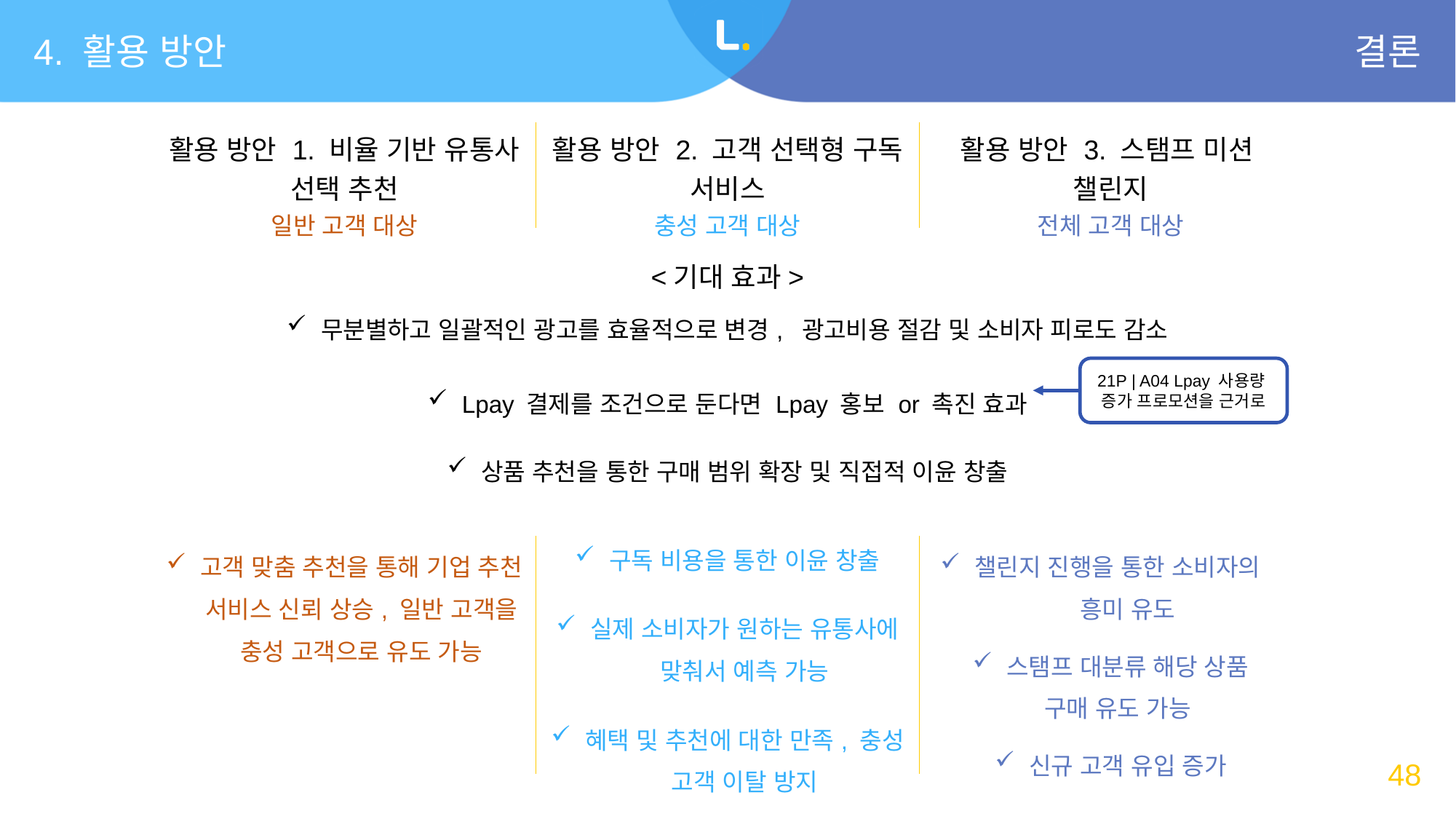

4. 활용 방안
결론
| 활용 방안 1. 비율 기반 유통사 선택 추천 일반 고객 대상 | 활용 방안 2. 고객 선택형 구독 서비스 충성 고객 대상 | 활용 방안 3. 스탬프 미션 챌린지 전체 고객 대상 |
| --- | --- | --- |
|  |  |  |
| 무분별하고 일괄적인 광고를 효율적으로 변경, 광고비용 절감 및 소비자 피로도 감소 Lpay 결제를 조건으로 둔다면 Lpay 홍보 or 촉진 효과 상품 추천을 통한 구매 범위 확장 및 직접적 이윤 창출 |  |  |
| 고객 맞춤 추천을 통해 기업 추천 서비스 신뢰 상승, 일반 고객을 충성 고객으로 유도 가능 | 구독 비용을 통한 이윤 창출 실제 소비자가 원하는 유통사에 맞춰서 예측 가능 혜택 및 추천에 대한 만족, 충성 고객 이탈 방지 | 챌린지 진행을 통한 소비자의 흥미 유도 스탬프 대분류 해당 상품 구매 유도 가능 신규 고객 유입 증가 |
<기대 효과>
21P | A04 Lpay 사용량
증가 프로모션을 근거로
48